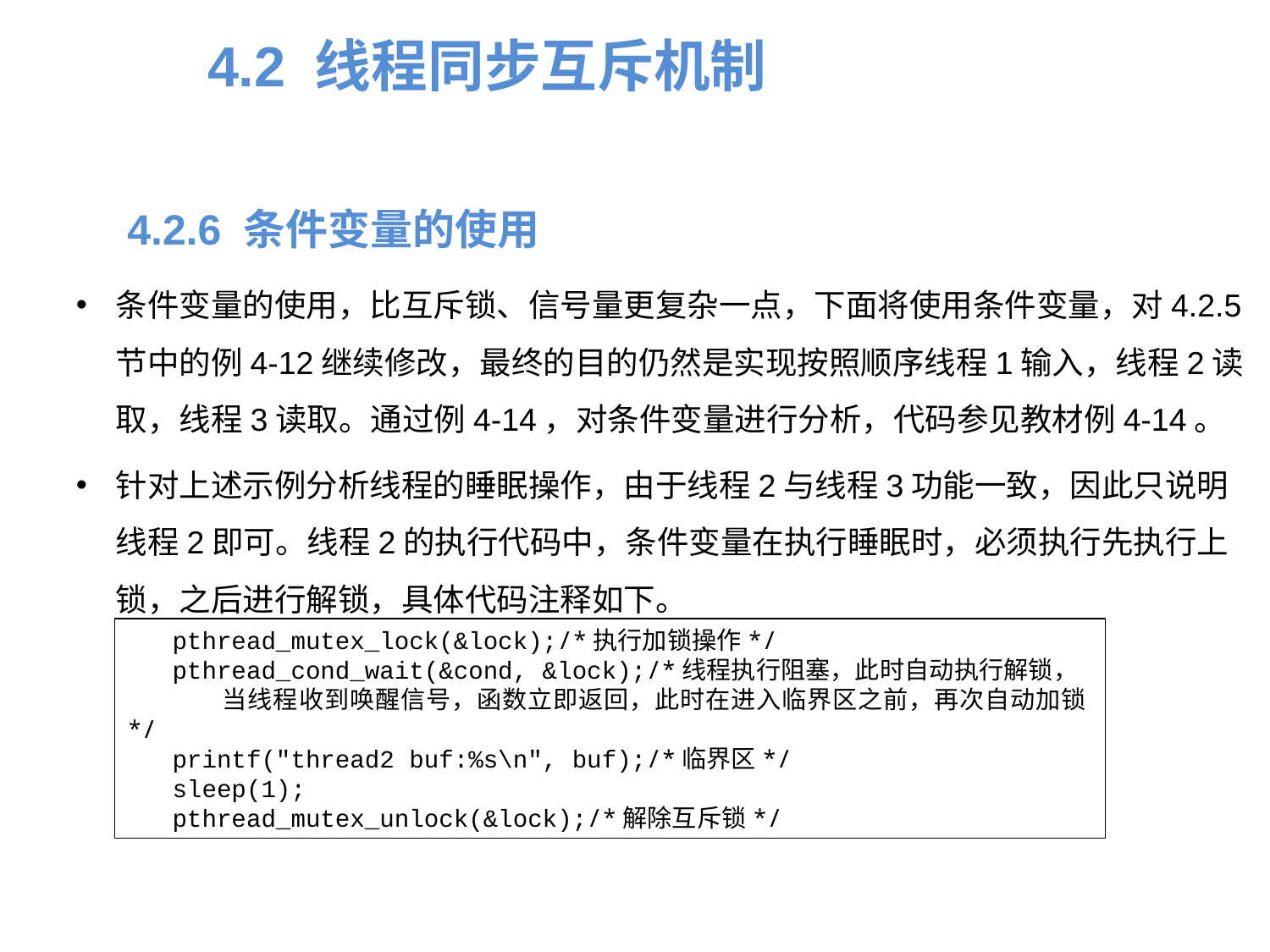

4.2 线程同步互斥机制
4.2.6 条件变量的使用
条件变量的使用，比互斥锁、信号量更复杂一点，下面将使用条件变量，对4.2.5节中的例4-12继续修改，最终的目的仍然是实现按照顺序线程1输入，线程2读取，线程3读取。通过例4-14，对条件变量进行分析，代码参见教材例4-14。
针对上述示例分析线程的睡眠操作，由于线程2与线程3功能一致，因此只说明线程2即可。线程2的执行代码中，条件变量在执行睡眠时，必须执行先执行上锁，之后进行解锁，具体代码注释如下。
pthread_mutex_lock(&lock);/*执行加锁操作*/
pthread_cond_wait(&cond, &lock);/*线程执行阻塞，此时自动执行解锁，
当线程收到唤醒信号，函数立即返回，此时在进入临界区之前，再次自动加锁*/
printf("thread2 buf:%s\n", buf);/*临界区*/
sleep(1);
pthread_mutex_unlock(&lock);/*解除互斥锁*/